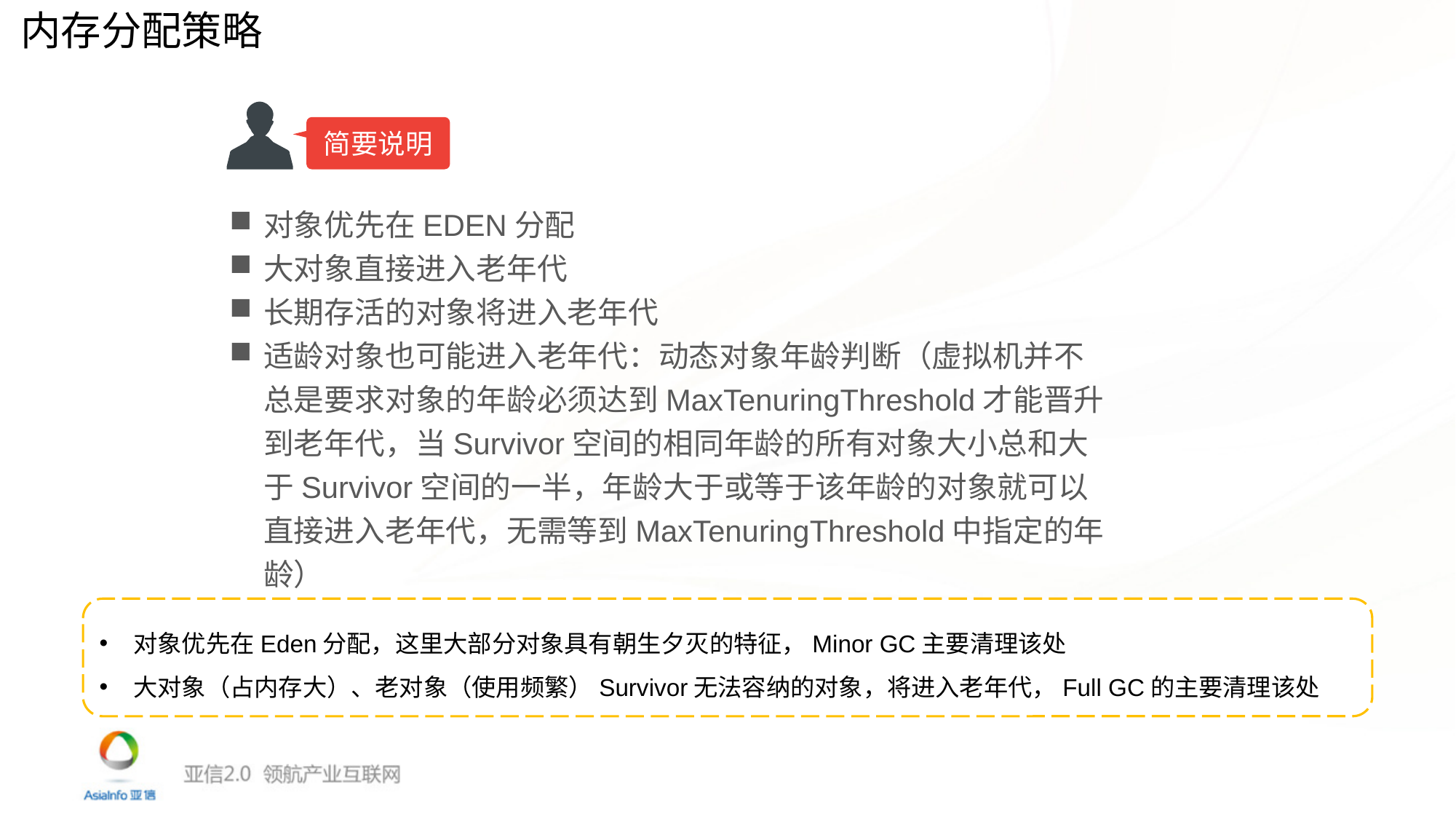

内存分配策略

简要说明

对象优先在EDEN分配
大对象直接进入老年代
长期存活的对象将进入老年代
适龄对象也可能进入老年代：动态对象年龄判断（虚拟机并不总是要求对象的年龄必须达到MaxTenuringThreshold才能晋升到老年代，当Survivor空间的相同年龄的所有对象大小总和大于Survivor空间的一半，年龄大于或等于该年龄的对象就可以直接进入老年代，无需等到MaxTenuringThreshold中指定的年龄）
对象优先在Eden分配，这里大部分对象具有朝生夕灭的特征，Minor GC主要清理该处
大对象（占内存大）、老对象（使用频繁）Survivor无法容纳的对象，将进入老年代，Full GC的主要清理该处